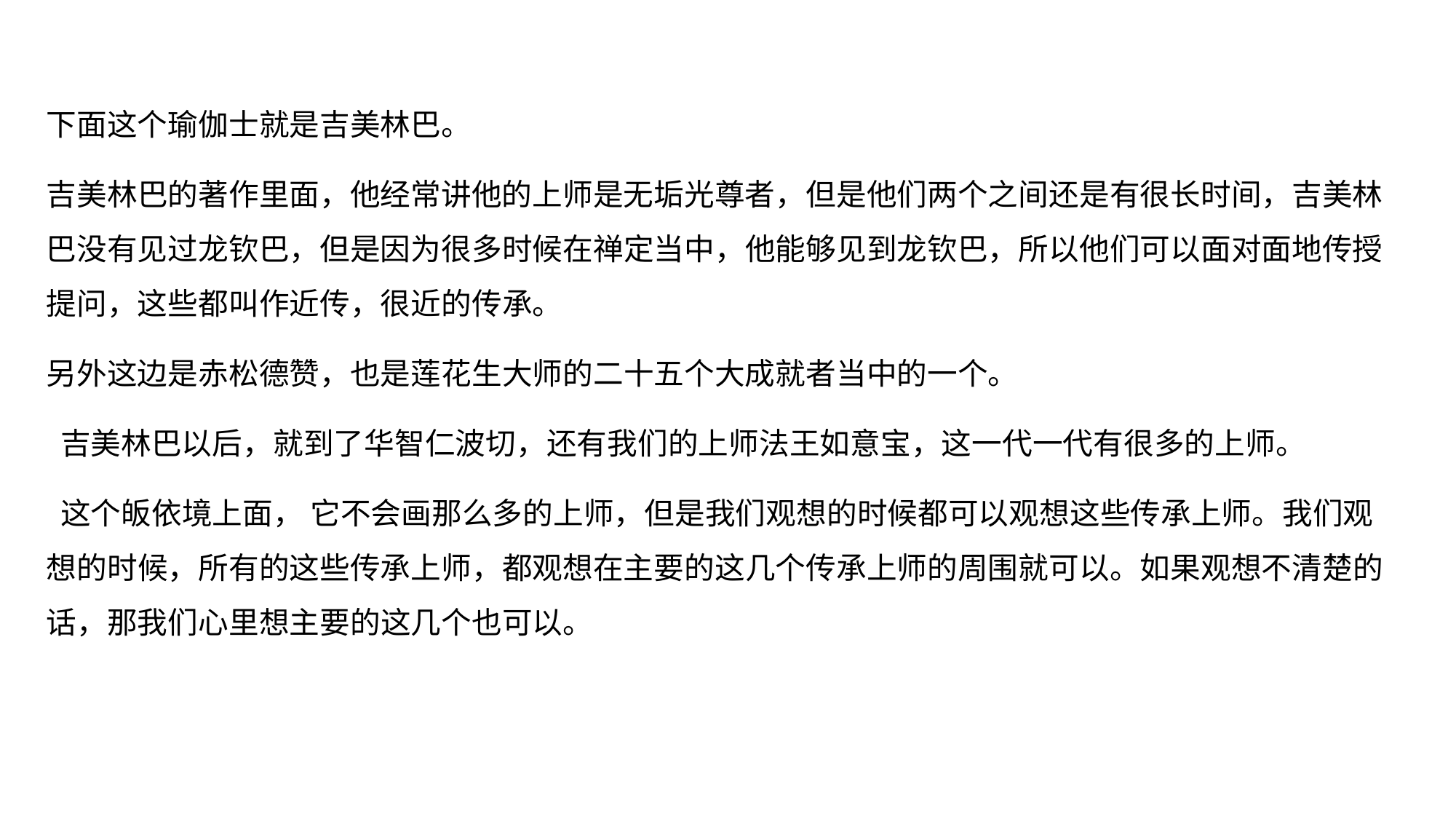

下面这个瑜伽士就是吉美林巴。
吉美林巴的著作里面，他经常讲他的上师是无垢光尊者，但是他们两个之间还是有很长时间，吉美林巴没有见过龙钦巴，但是因为很多时候在禅定当中，他能够见到龙钦巴，所以他们可以面对面地传授提问，这些都叫作近传，很近的传承。
另外这边是赤松德赞，也是莲花生大师的二十五个大成就者当中的一个。
 吉美林巴以后，就到了华智仁波切，还有我们的上师法王如意宝，这一代一代有很多的上师。
 这个皈依境上面， 它不会画那么多的上师，但是我们观想的时候都可以观想这些传承上师。我们观想的时候，所有的这些传承上师，都观想在主要的这几个传承上师的周围就可以。如果观想不清楚的话，那我们心里想主要的这几个也可以。